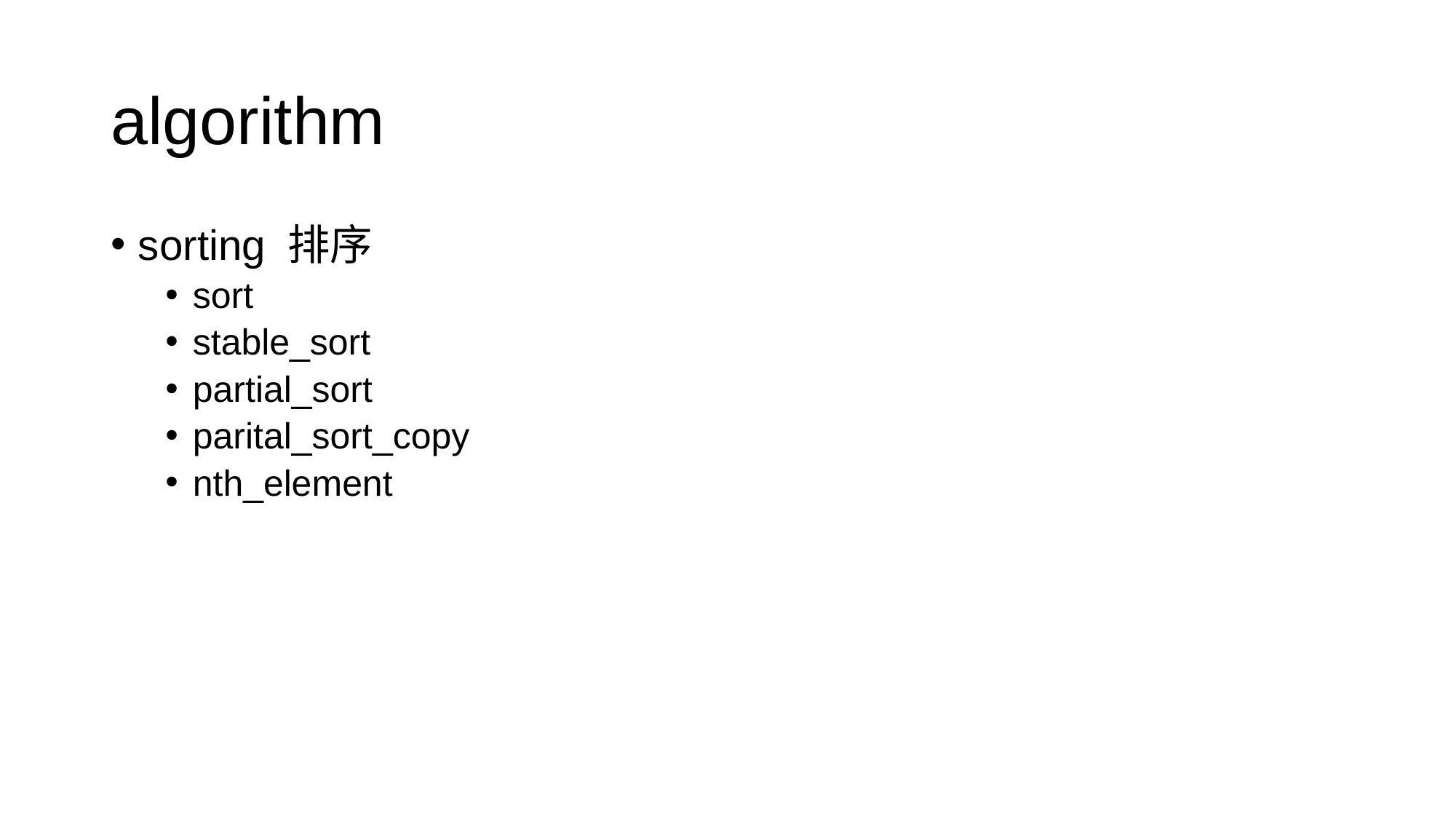

# algorithm
sorting 排序
sort
stable_sort
partial_sort
parital_sort_copy
nth_element